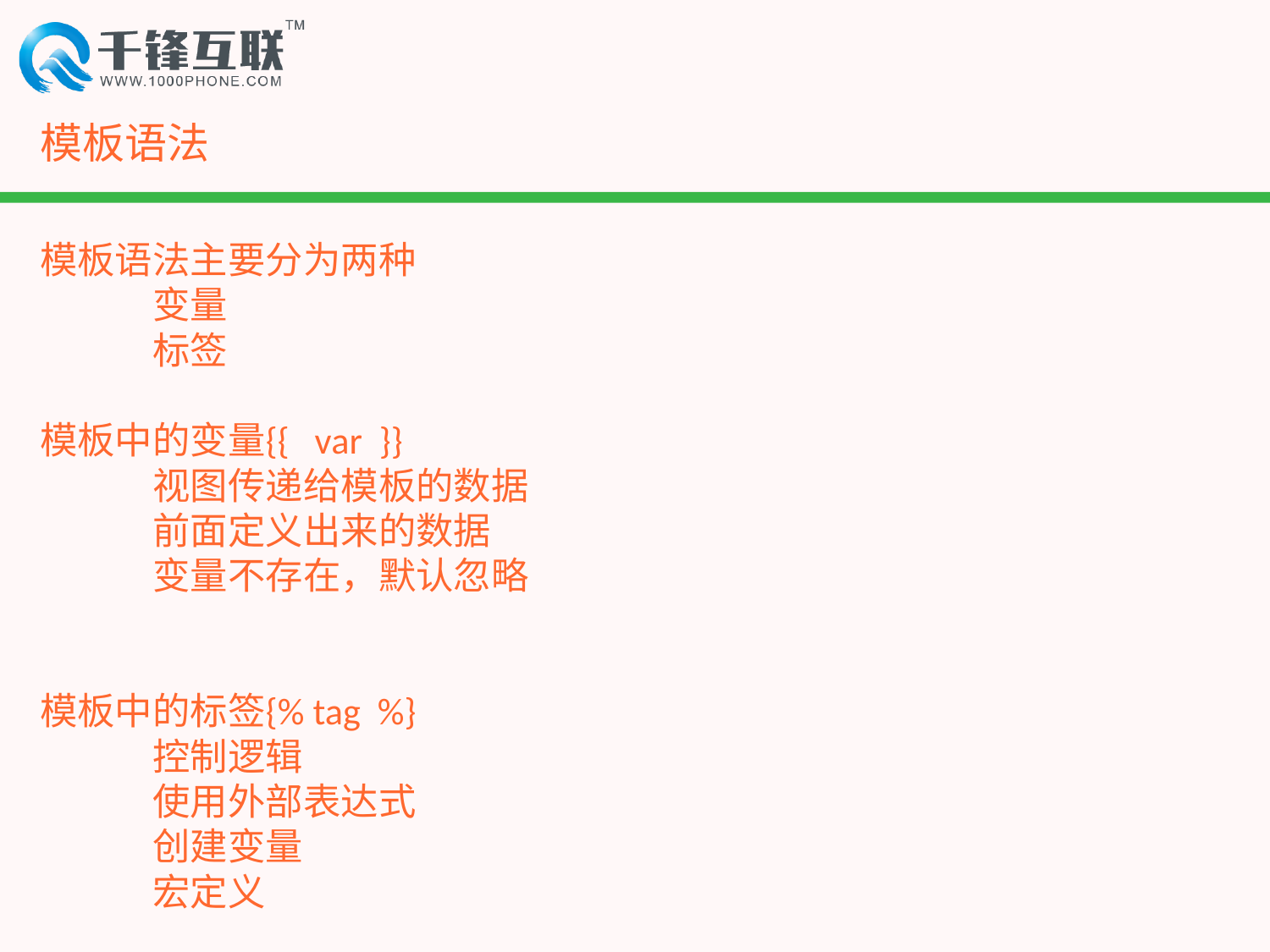

# 模板语法
模板语法主要分为两种
	变量
	标签

模板中的变量	{{   var  }}
	视图传递给模板的数据
	前面定义出来的数据
	变量不存在，默认忽略

模板中的标签	{% tag  %}
	控制逻辑
	使用外部表达式
	创建变量
	宏定义